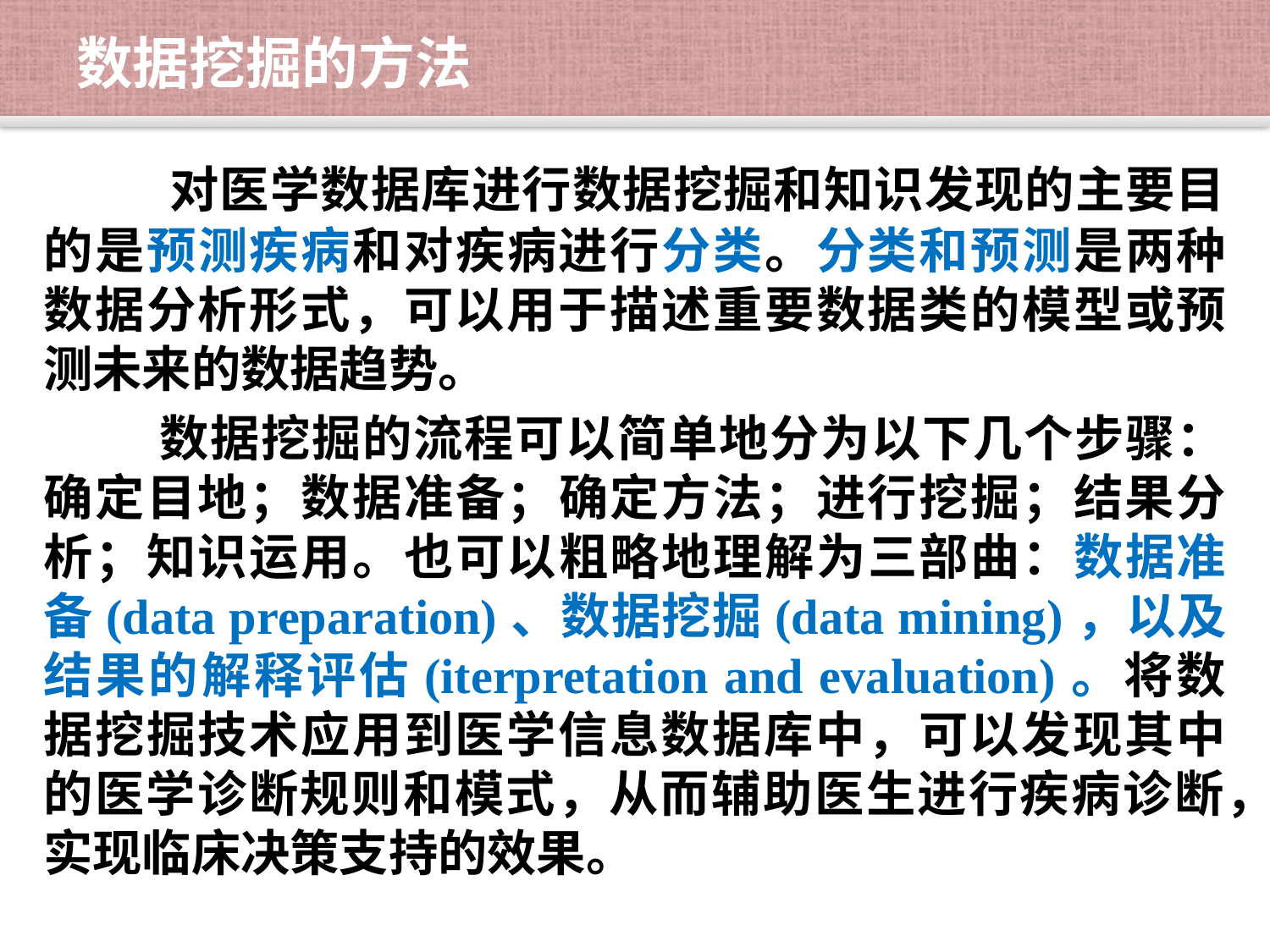

# 数据挖掘的方法
        对医学数据库进行数据挖掘和知识发现的主要目的是预测疾病和对疾病进行分类。分类和预测是两种数据分析形式，可以用于描述重要数据类的模型或预测未来的数据趋势。
        数据挖掘的流程可以简单地分为以下几个步骤：确定目地；数据准备；确定方法；进行挖掘；结果分析；知识运用。也可以粗略地理解为三部曲：数据准备(data preparation)、数据挖掘(data mining)，以及结果的解释评估(iterpretation and evaluation)。将数据挖掘技术应用到医学信息数据库中，可以发现其中的医学诊断规则和模式，从而辅助医生进行疾病诊断，实现临床决策支持的效果。